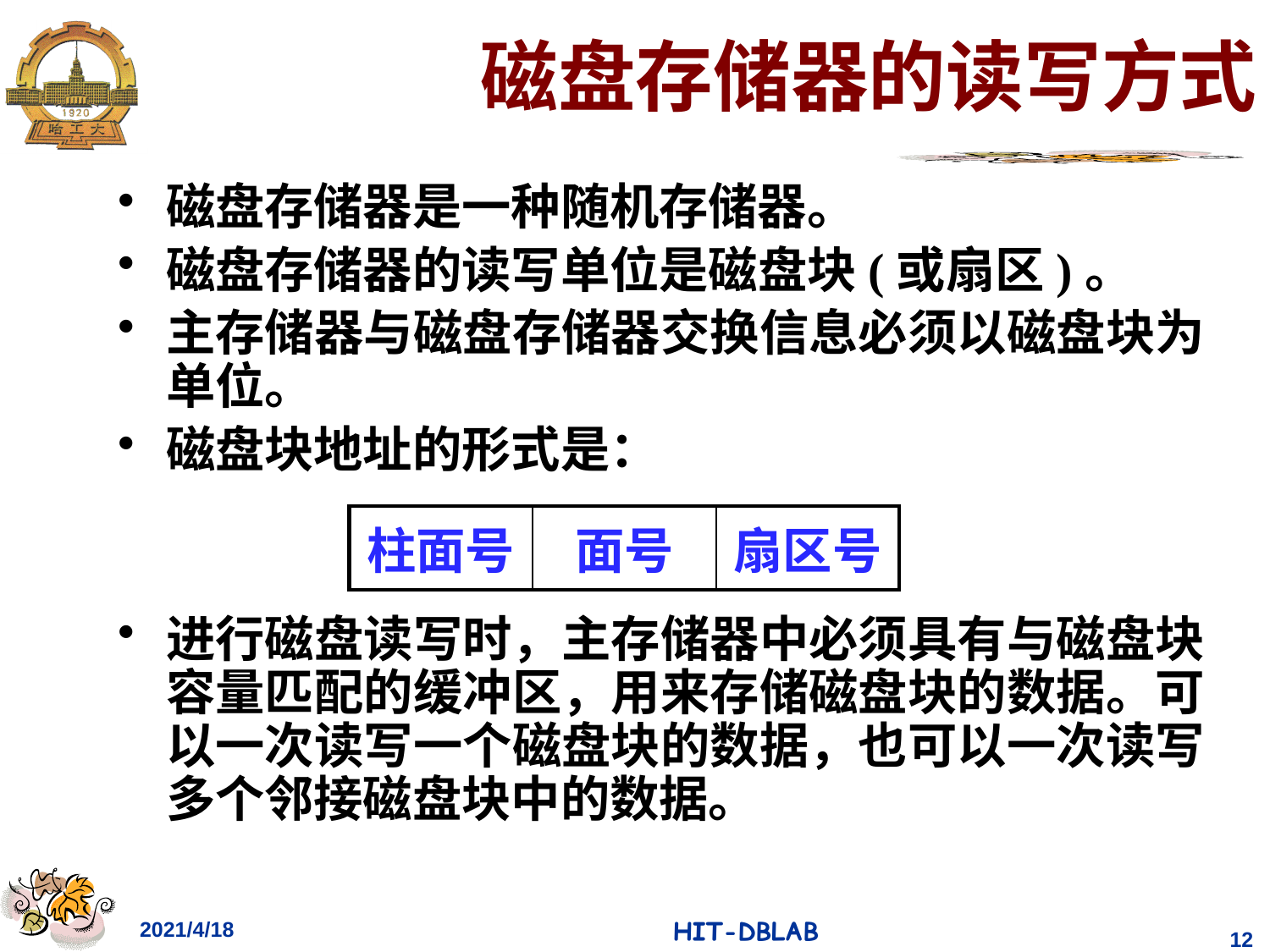

# 磁盘存储器的读写方式
磁盘存储器是一种随机存储器。
磁盘存储器的读写单位是磁盘块(或扇区)。
主存储器与磁盘存储器交换信息必须以磁盘块为单位。
磁盘块地址的形式是：

进行磁盘读写时，主存储器中必须具有与磁盘块容量匹配的缓冲区，用来存储磁盘块的数据。可以一次读写一个磁盘块的数据，也可以一次读写多个邻接磁盘块中的数据。
| 柱面号 | 面号 | 扇区号 |
| --- | --- | --- |
2021/4/18
HIT-DBLAB
129